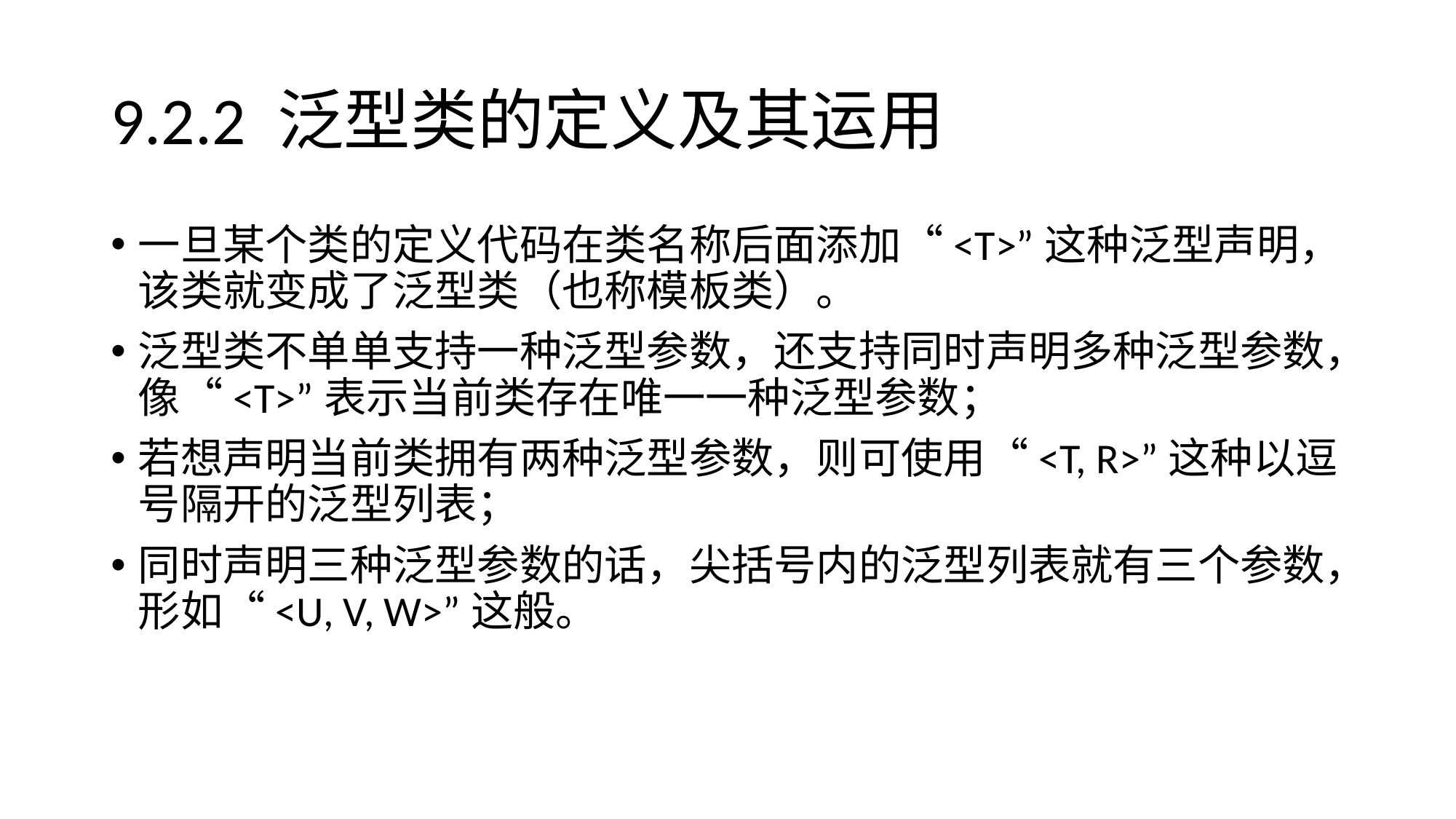

# 9.2.2 泛型类的定义及其运用
一旦某个类的定义代码在类名称后面添加“<T>”这种泛型声明，该类就变成了泛型类（也称模板类）。
泛型类不单单支持一种泛型参数，还支持同时声明多种泛型参数，像“<T>”表示当前类存在唯一一种泛型参数；
若想声明当前类拥有两种泛型参数，则可使用“<T, R>”这种以逗号隔开的泛型列表；
同时声明三种泛型参数的话，尖括号内的泛型列表就有三个参数，形如“<U, V, W>”这般。